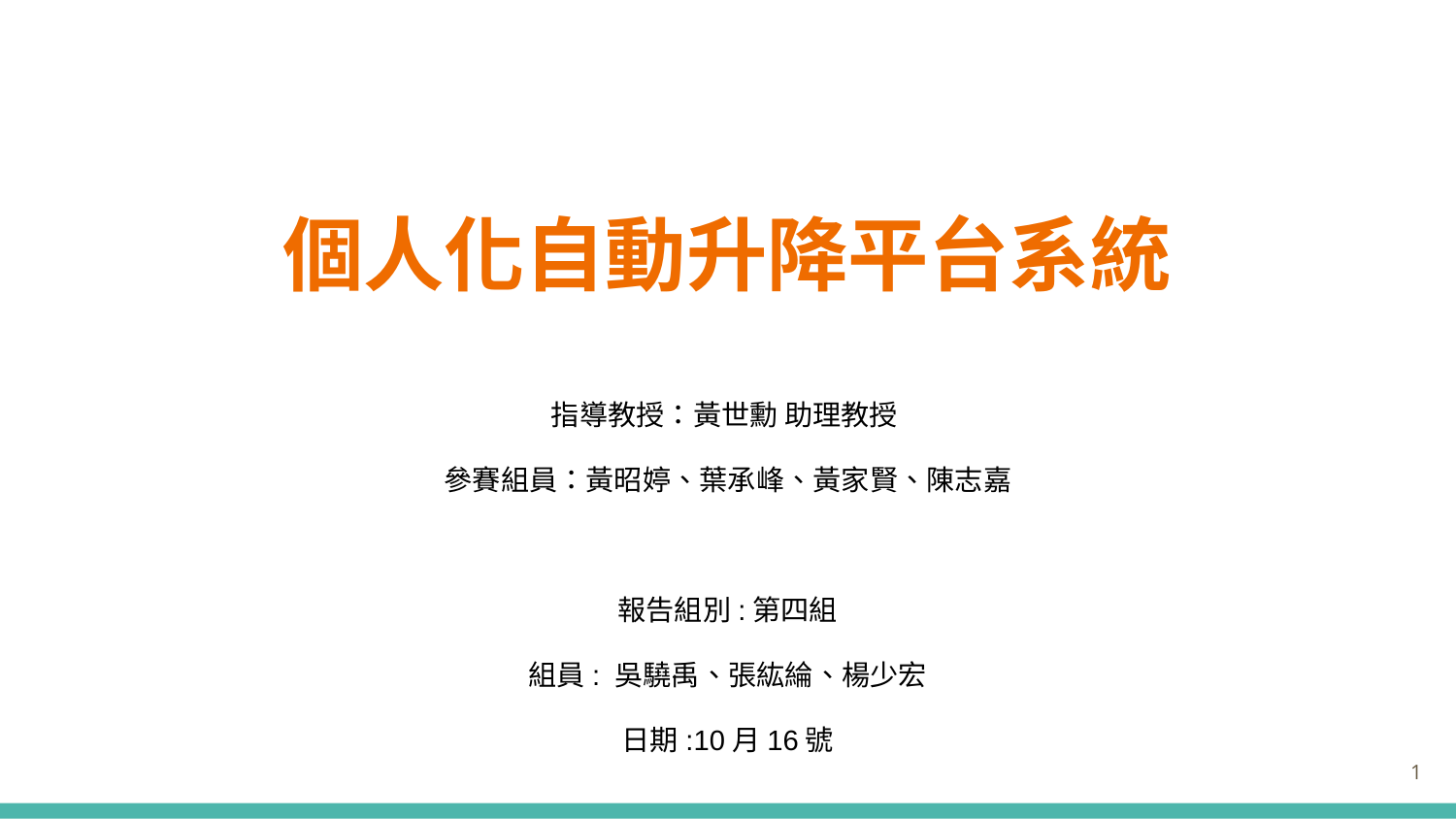

# 個人化自動升降平台系統
指導教授：黃世勳 助理教授
參賽組員：黃昭婷、葉承峰、黃家賢、陳志嘉

報告組別:第四組
組員: 吳驍禹、張紘綸、楊少宏
日期:10月16號

1